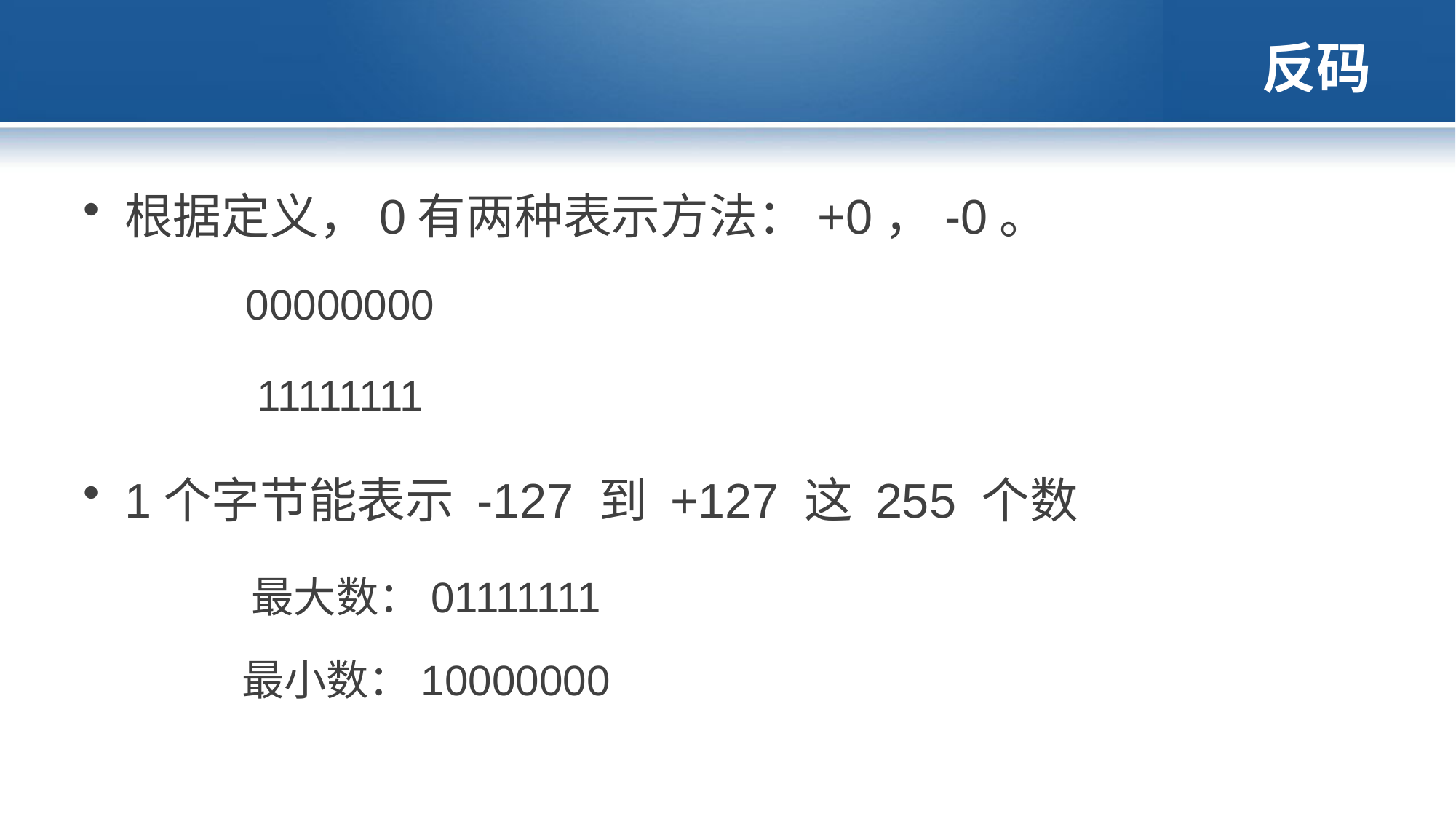

# 反码
根据定义，0有两种表示方法：+0，-0。

1个字节能表示 -127 到 +127 这 255 个数
00000000
11111111
最大数：01111111
最小数：10000000